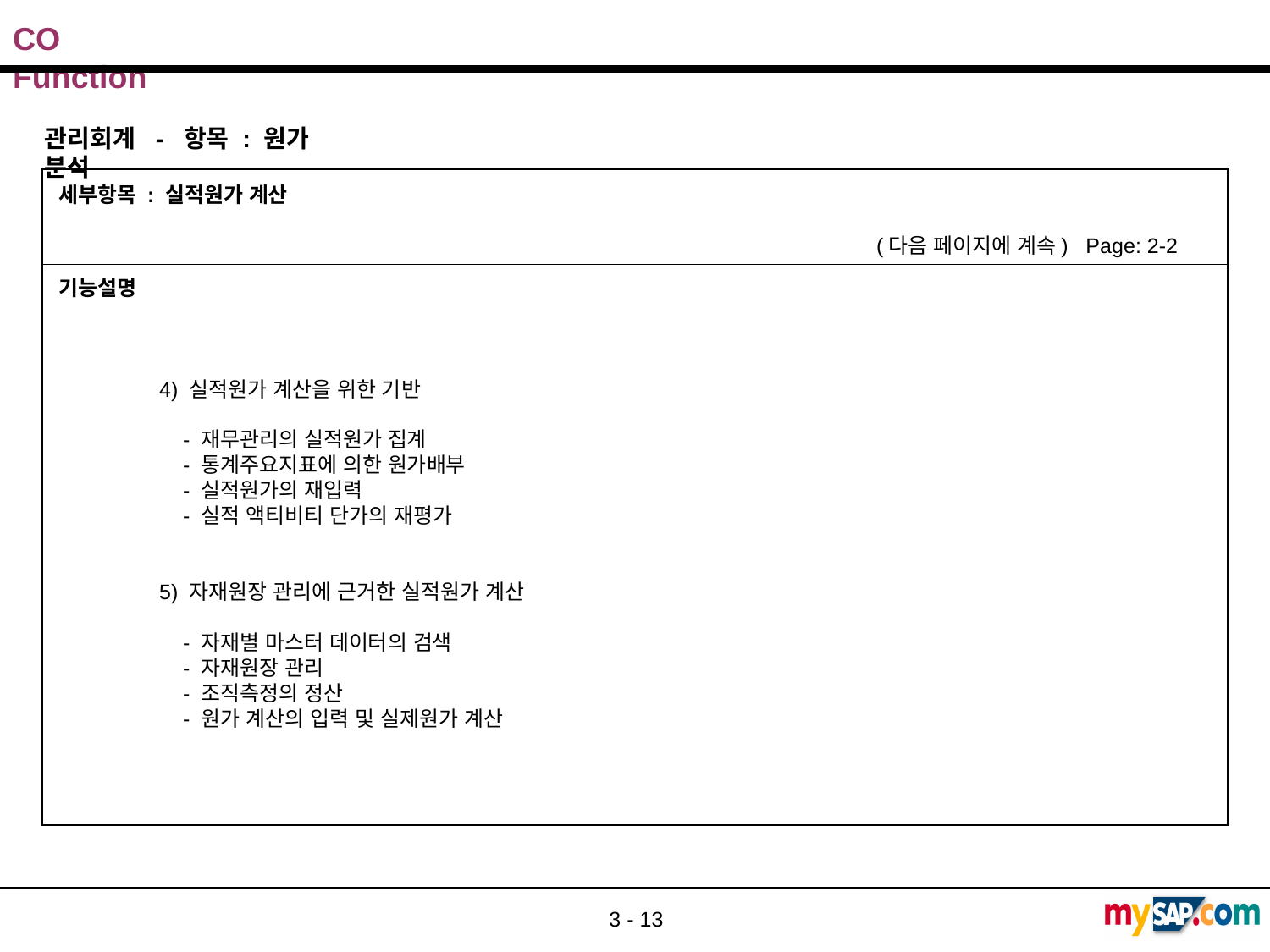

관리회계  -  항목 : 원가 분석

세부항목 : 실적원가 계산

                                                                                                                                          (다음 페이지에 계속)   Page: 2-2
기능설명

                 4) 실적원가 계산을 위한 기반

                     - 재무관리의 실적원가 집계
                     - 통계주요지표에 의한 원가배부
                     - 실적원가의 재입력
                     - 실적 액티비티 단가의 재평가

                 5) 자재원장 관리에 근거한 실적원가 계산

                     - 자재별 마스터 데이터의 검색
                     - 자재원장 관리
                     - 조직측정의 정산
                     - 원가 계산의 입력 및 실제원가 계산